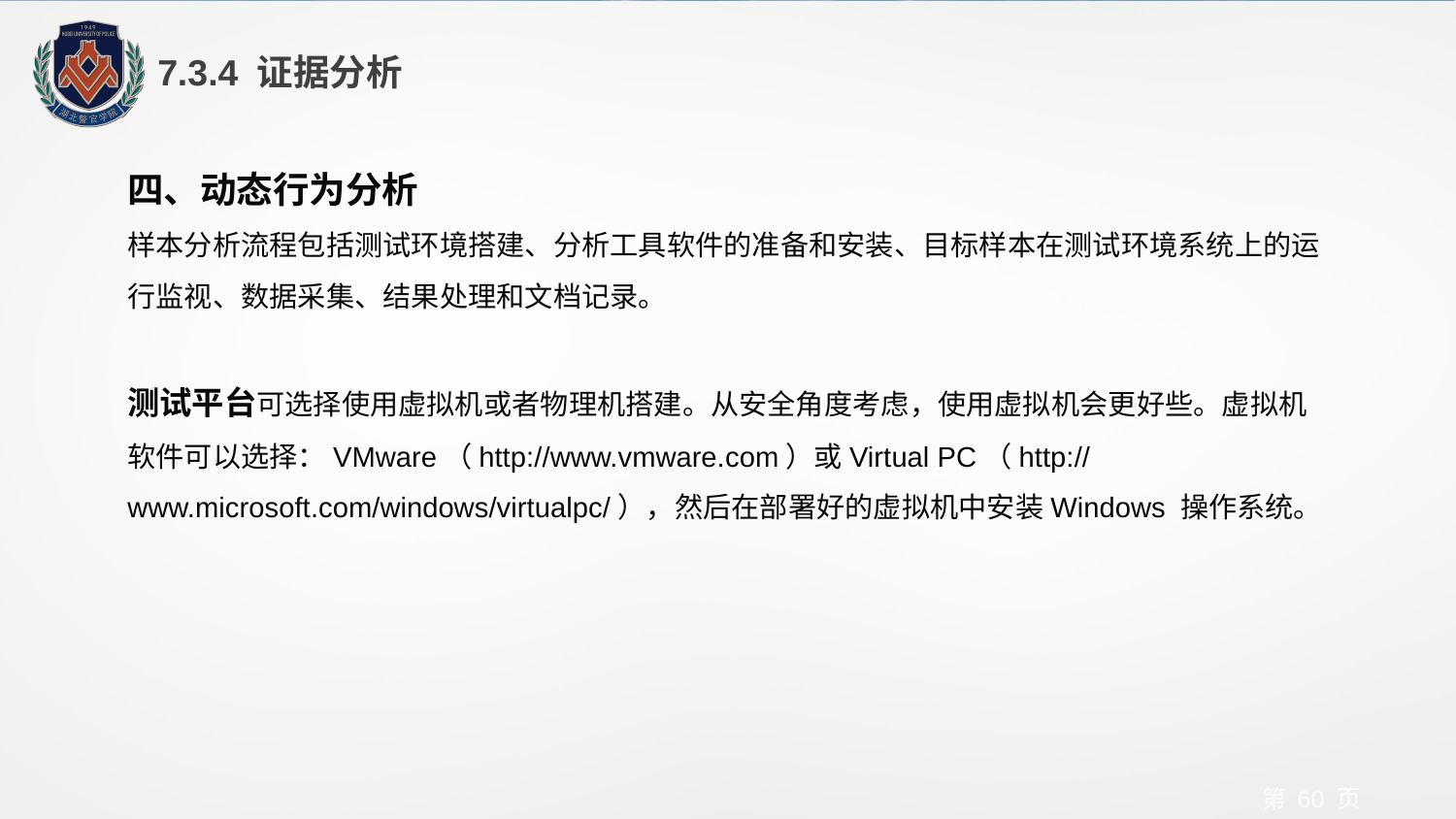

7.3.4 证据分析
四、动态行为分析
样本分析流程包括测试环境搭建、分析工具软件的准备和安装、目标样本在测试环境系统上的运行监视、数据采集、结果处理和文档记录。

测试平台可选择使用虚拟机或者物理机搭建。从安全角度考虑，使用虚拟机会更好些。虚拟机软件可以选择：VMware（http://www.vmware.com）或Virtual PC（http://www.microsoft.com/windows/virtualpc/），然后在部署好的虚拟机中安装Windows 操作系统。